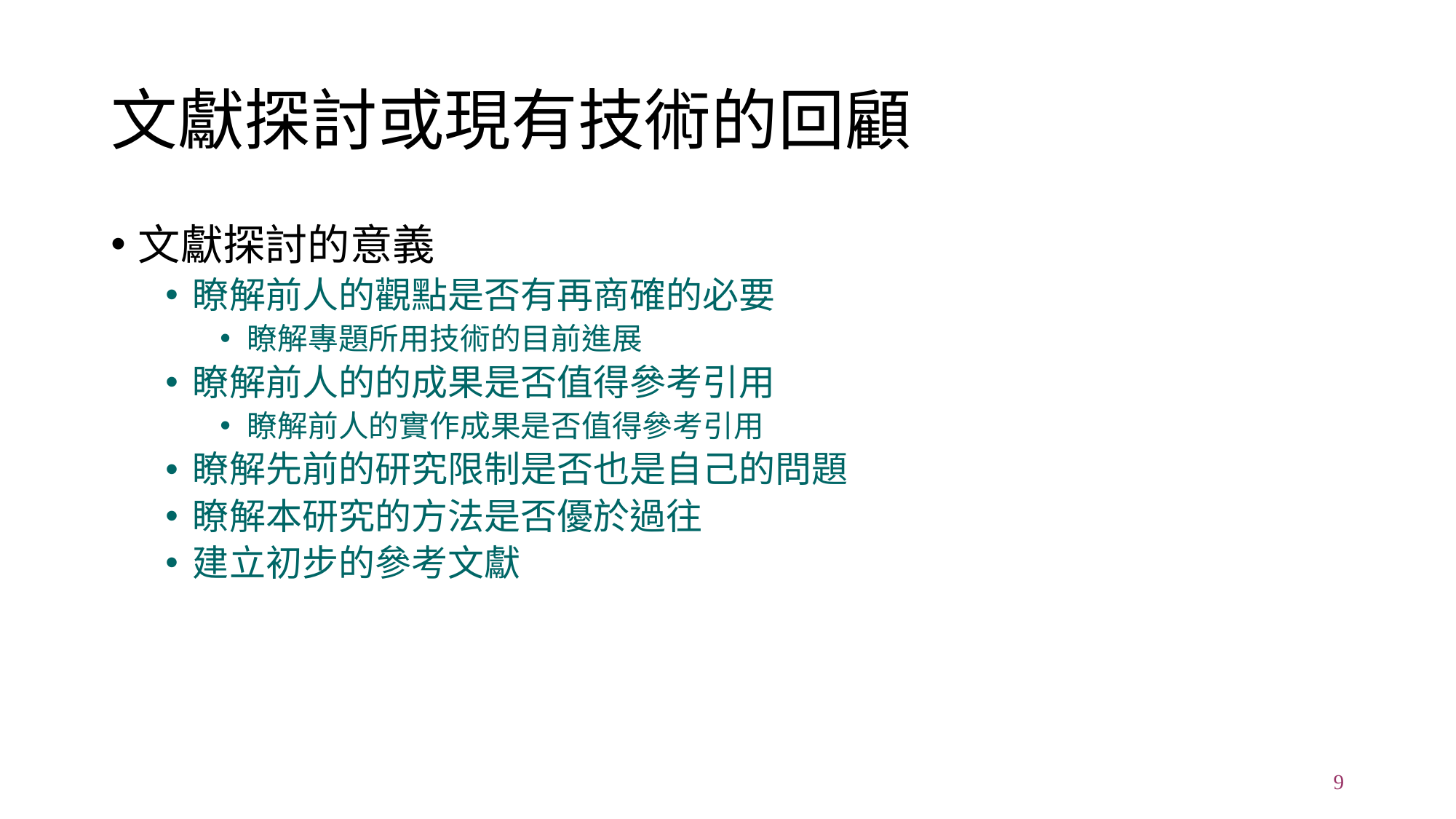

# 文獻探討或現有技術的回顧
文獻探討的意義
瞭解前人的觀點是否有再商確的必要
瞭解專題所用技術的目前進展
瞭解前人的的成果是否值得參考引用
瞭解前人的實作成果是否值得參考引用
瞭解先前的研究限制是否也是自己的問題
瞭解本研究的方法是否優於過往
建立初步的參考文獻
9